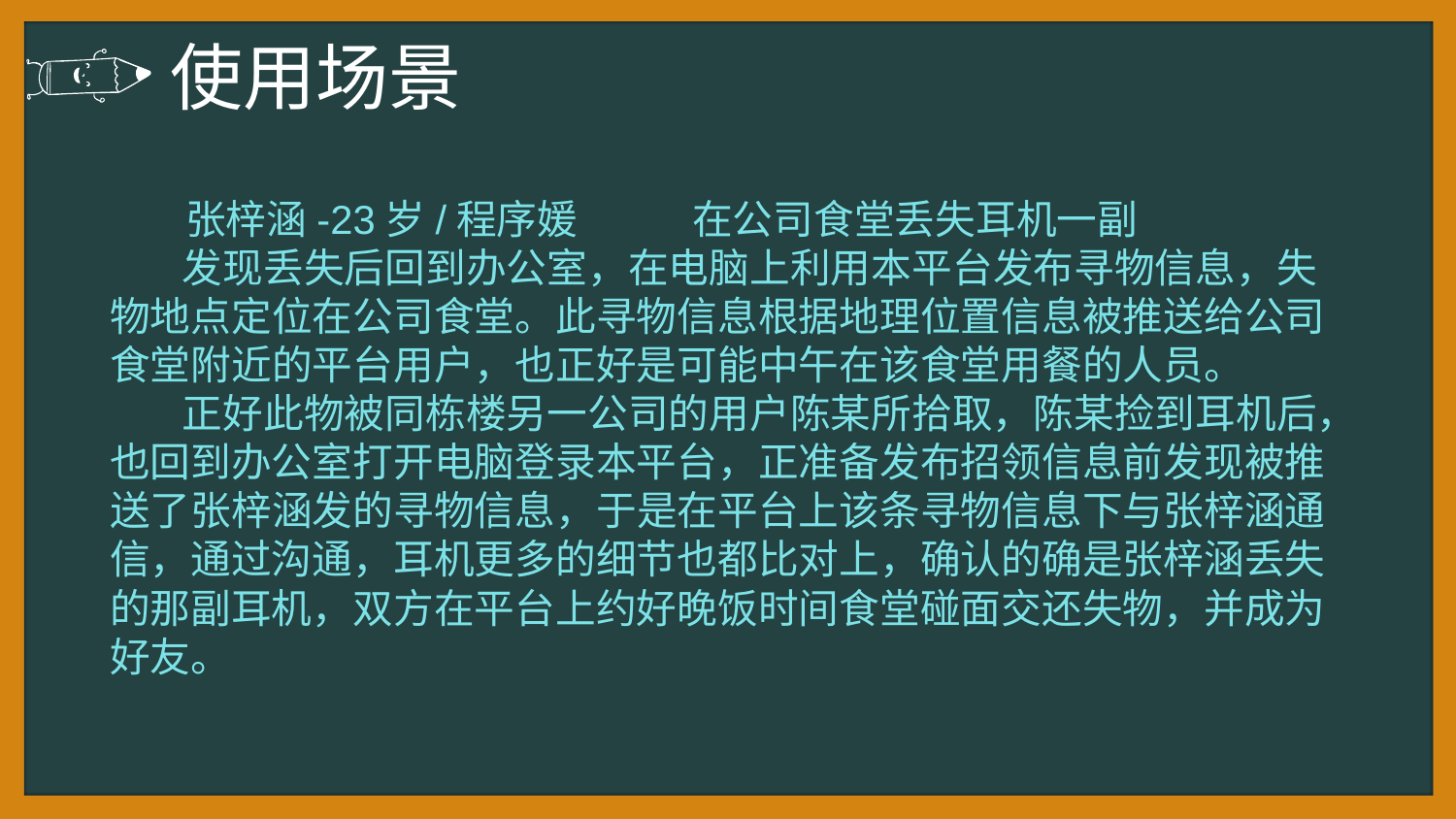

使用场景
        张梓涵-23岁/程序媛	在公司食堂丢失耳机一副
       发现丢失后回到办公室，在电脑上利用本平台发布寻物信息，失物地点定位在公司食堂。此寻物信息根据地理位置信息被推送给公司食堂附近的平台用户，也正好是可能中午在该食堂用餐的人员。
       正好此物被同栋楼另一公司的用户陈某所拾取，陈某捡到耳机后，也回到办公室打开电脑登录本平台，正准备发布招领信息前发现被推送了张梓涵发的寻物信息，于是在平台上该条寻物信息下与张梓涵通信，通过沟通，耳机更多的细节也都比对上，确认的确是张梓涵丢失的那副耳机，双方在平台上约好晚饭时间食堂碰面交还失物，并成为好友。